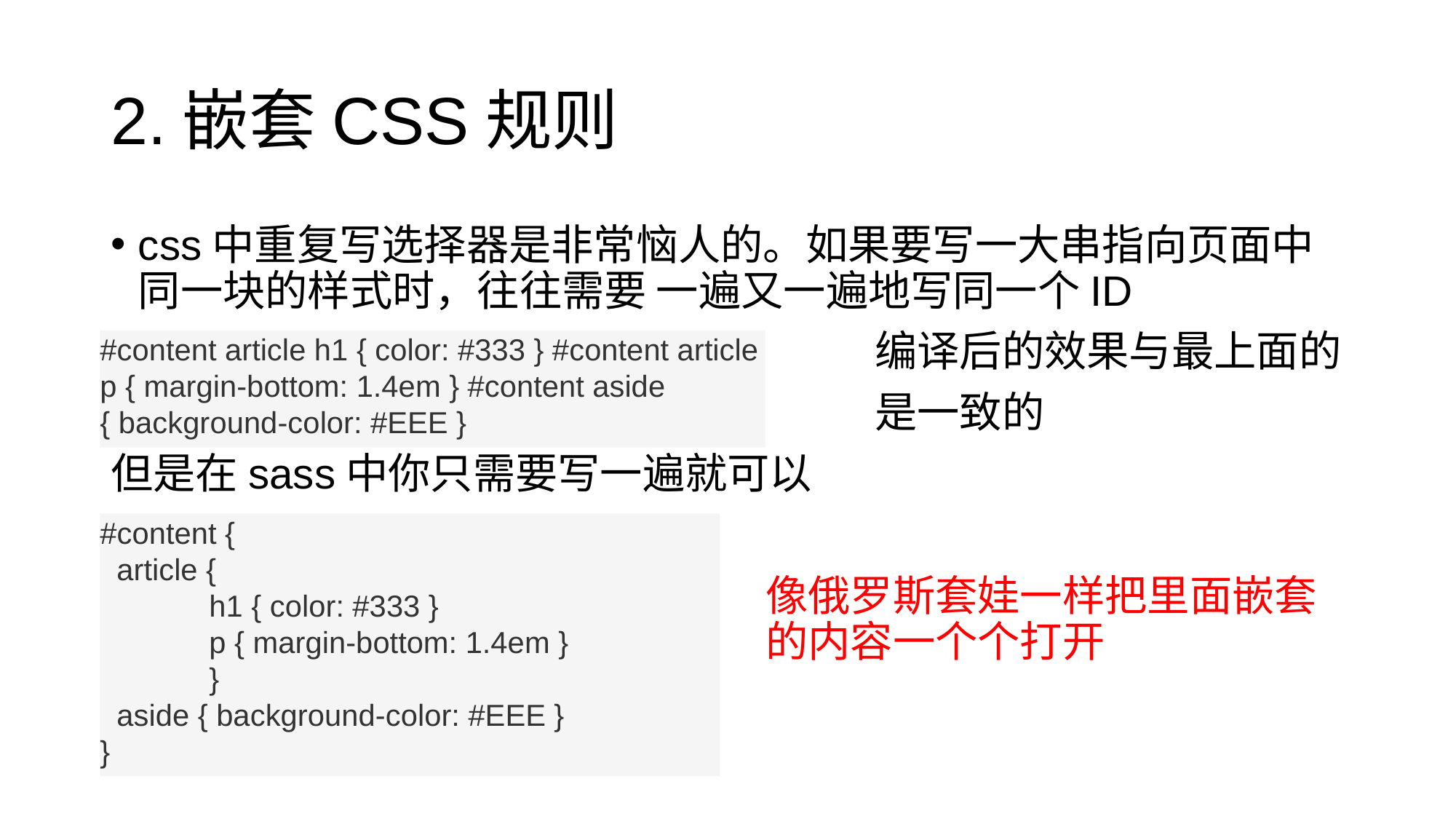

# 2.嵌套CSS规则
css中重复写选择器是非常恼人的。如果要写一大串指向页面中同一块的样式时，往往需要 一遍又一遍地写同一个ID
							编译后的效果与最上面的
							是一致的
但是在sass中你只需要写一遍就可以

						像俄罗斯套娃一样把里面嵌套						的内容一个个打开
#content article h1 { color: #333 } #content article p { margin-bottom: 1.4em } #content aside { background-color: #EEE }
#content {
  article {
	h1 { color: #333 }
	p { margin-bottom: 1.4em }
	}
  aside { background-color: #EEE }
}